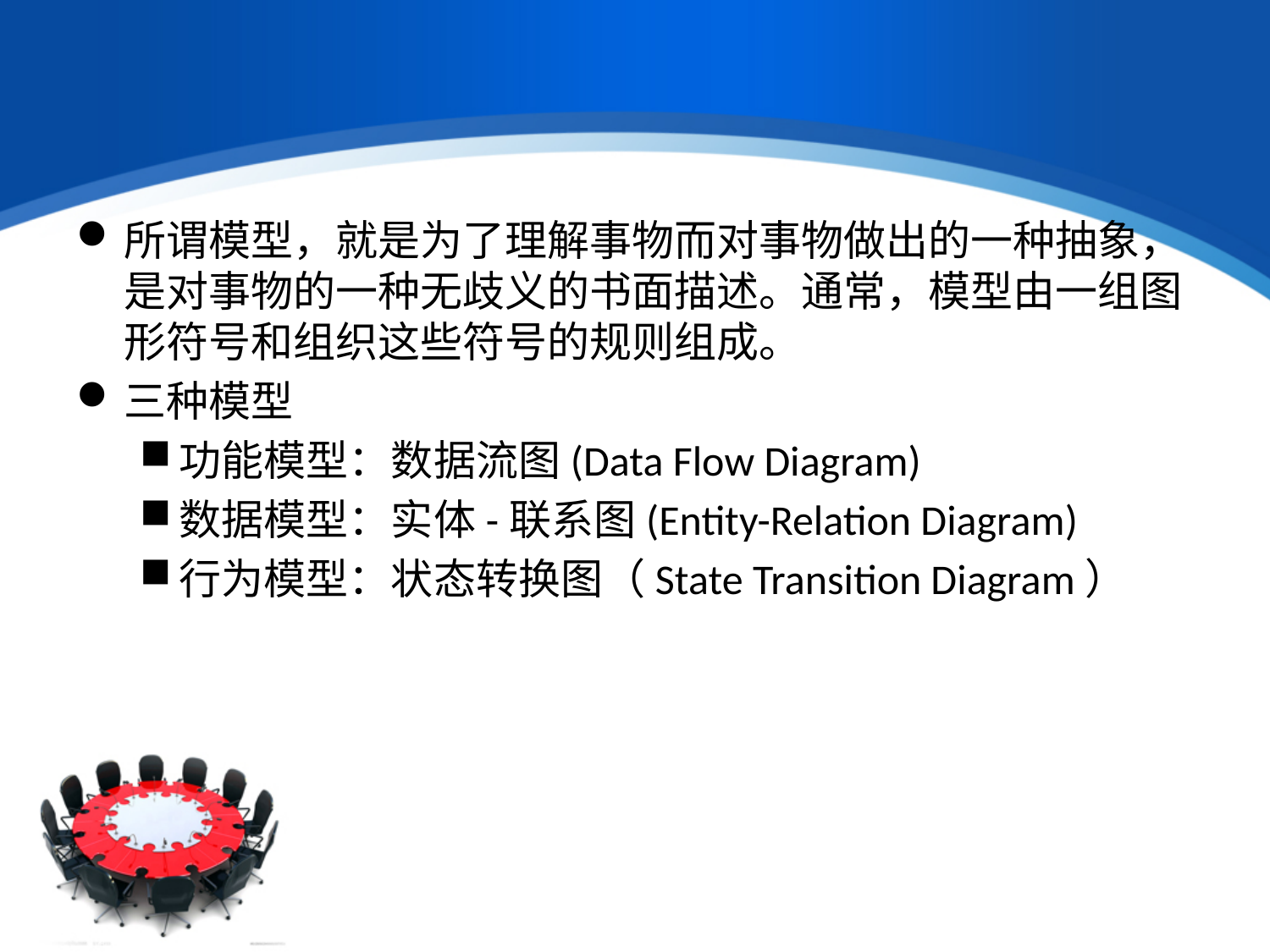

#
所谓模型，就是为了理解事物而对事物做出的一种抽象，是对事物的一种无歧义的书面描述。通常，模型由一组图形符号和组织这些符号的规则组成。
三种模型
功能模型：数据流图(Data Flow Diagram)
数据模型：实体-联系图(Entity-Relation Diagram)
行为模型：状态转换图（State Transition Diagram）